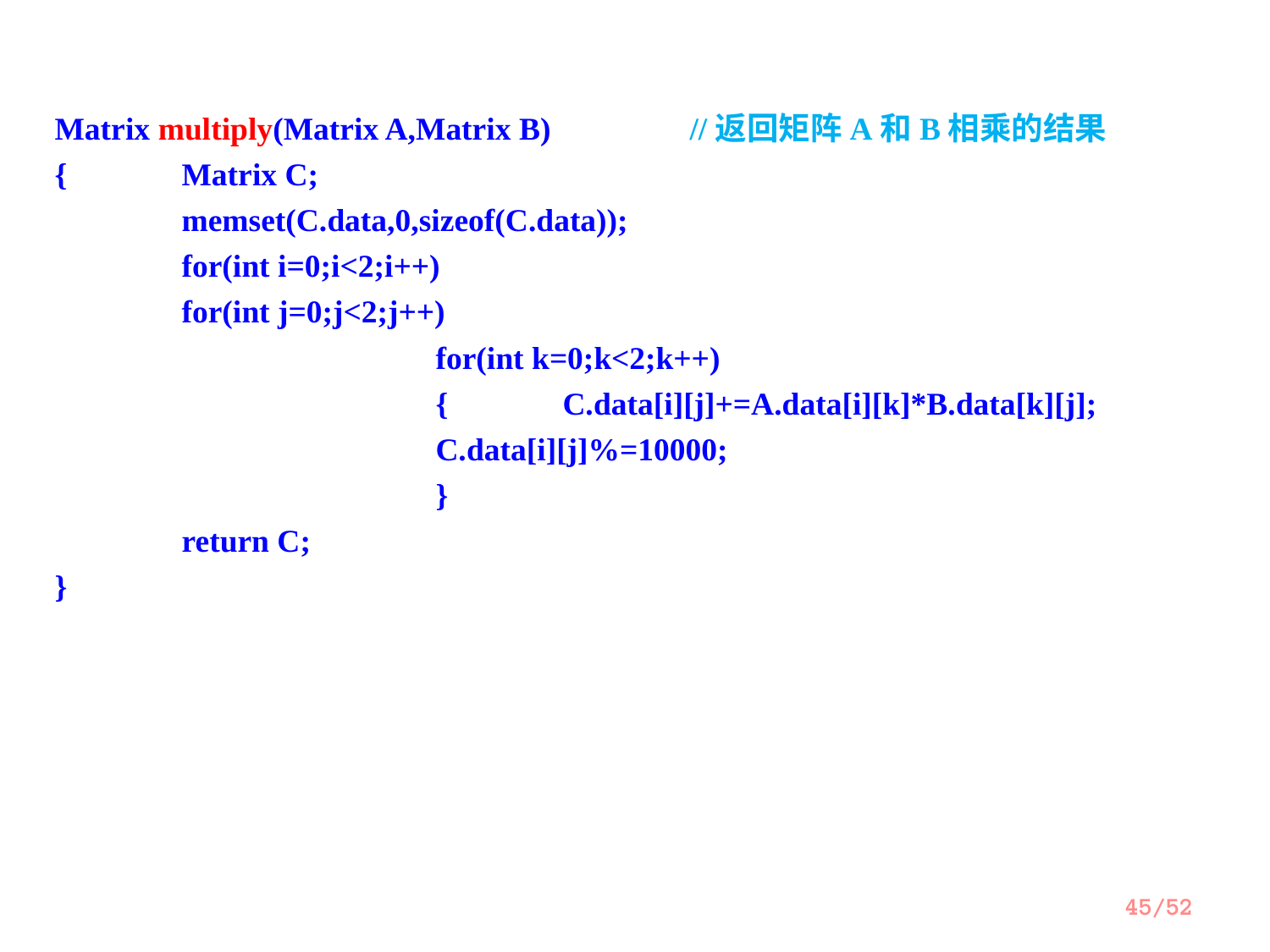

Matrix multiply(Matrix A,Matrix B)		//返回矩阵A和B相乘的结果
{    	Matrix C;
     	memset(C.data,0,sizeof(C.data));
     	for(int i=0;i<2;i++)
           	for(int j=0;j<2;j++)
	 		for(int k=0;k<2;k++)
	 		{	C.data[i][j]+=A.data[i][k]*B.data[k][j];
	       		C.data[i][j]%=10000;
			}
     	return C;
}
45/52